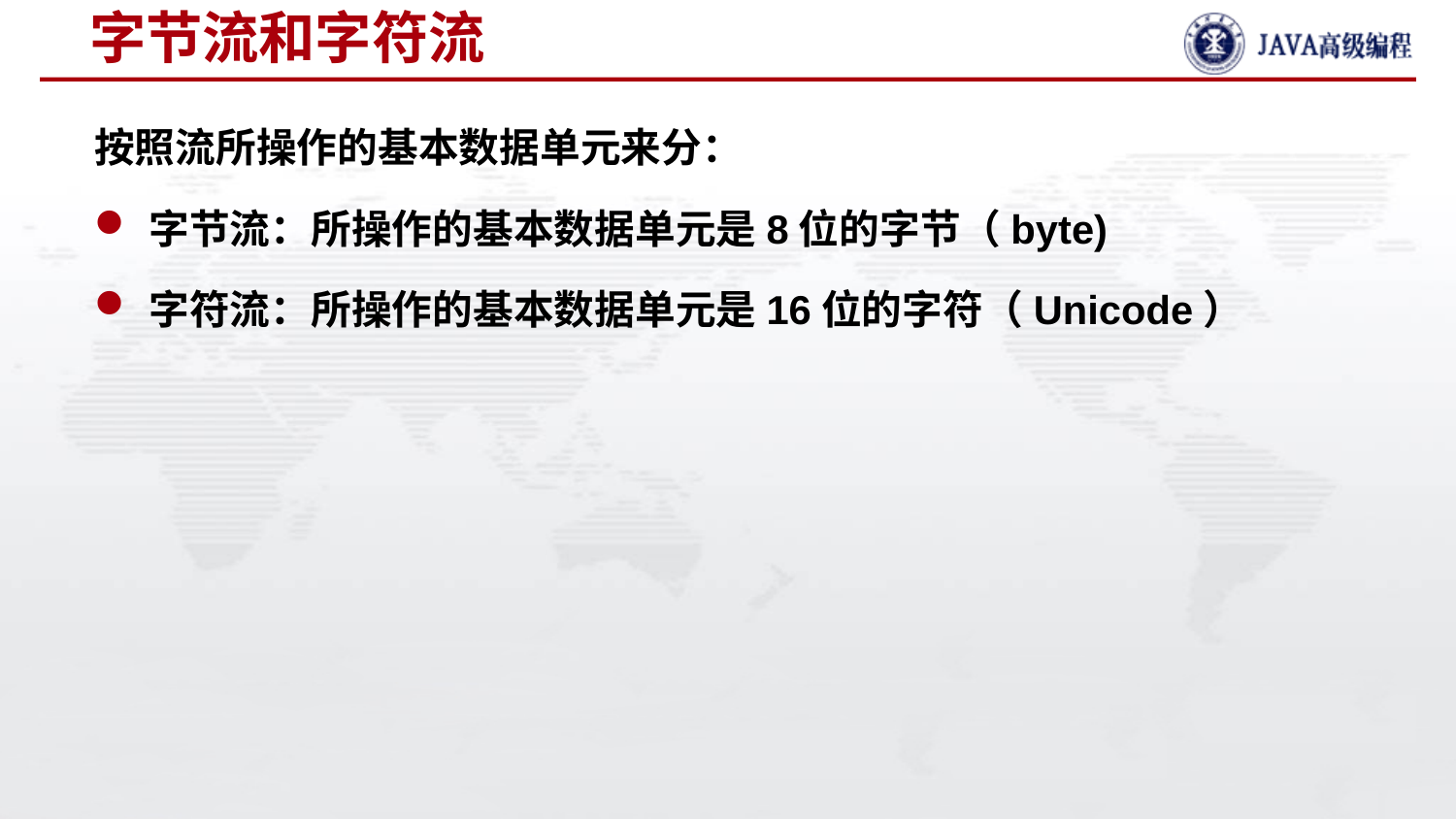

# 字节流和字符流
按照流所操作的基本数据单元来分：
字节流：所操作的基本数据单元是8位的字节（byte)
字符流：所操作的基本数据单元是16位的字符（Unicode）